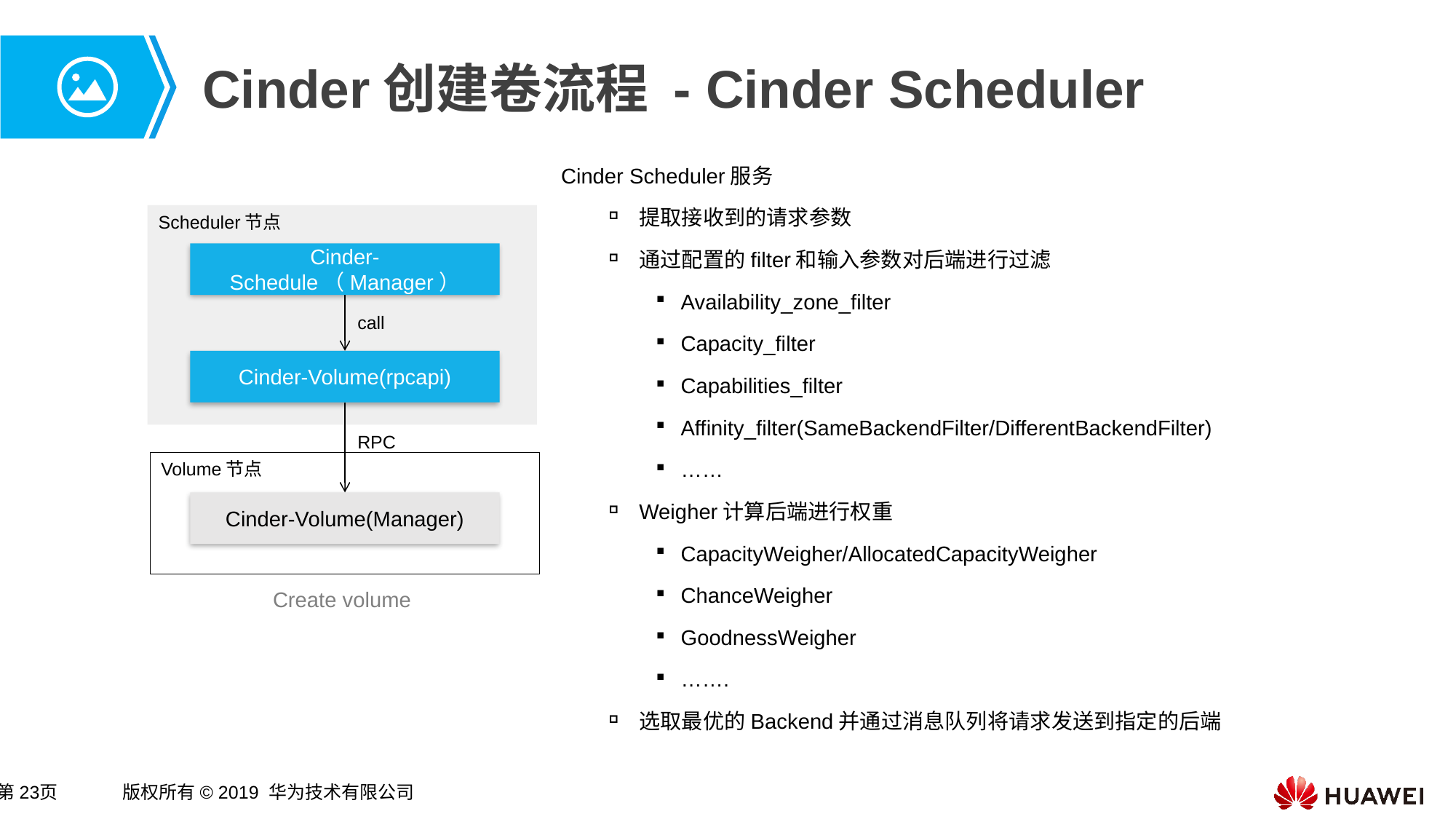

# Cinder创建卷流程 - Cinder Scheduler
Cinder Scheduler服务
提取接收到的请求参数
通过配置的filter和输入参数对后端进行过滤
Availability_zone_filter
Capacity_filter
Capabilities_filter
Affinity_filter(SameBackendFilter/DifferentBackendFilter)
……
Weigher计算后端进行权重
CapacityWeigher/AllocatedCapacityWeigher
ChanceWeigher
GoodnessWeigher
…….
选取最优的Backend并通过消息队列将请求发送到指定的后端

Scheduler节点
Cinder-Schedule（Manager）
call
Cinder-Volume(rpcapi)
RPC
Volume节点
Cinder-Volume(Manager)
Create volume